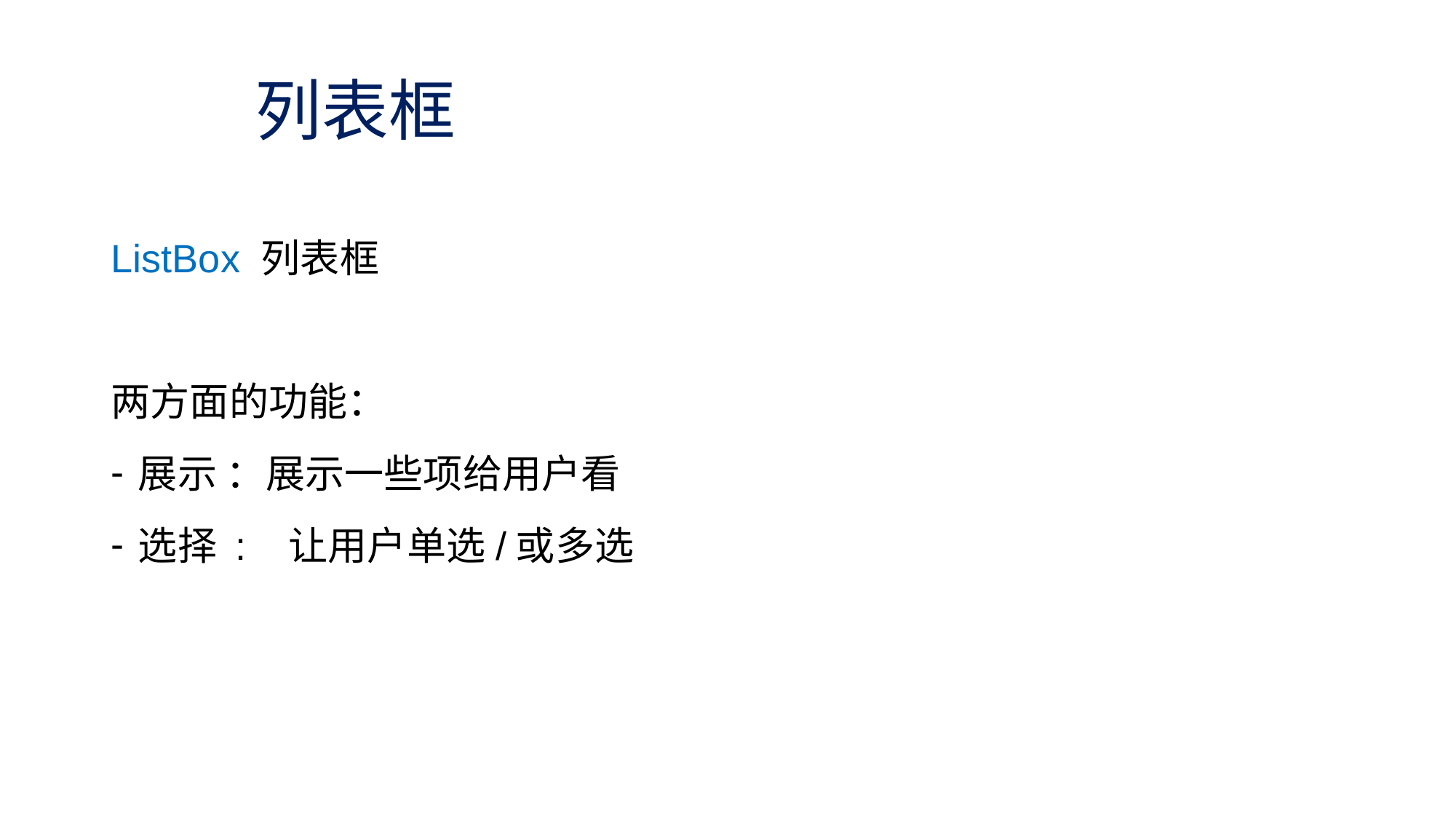

# 列表框
ListBox 列表框

两方面的功能：
展示 ：展示一些项给用户看
选择 :   让用户单选/或多选